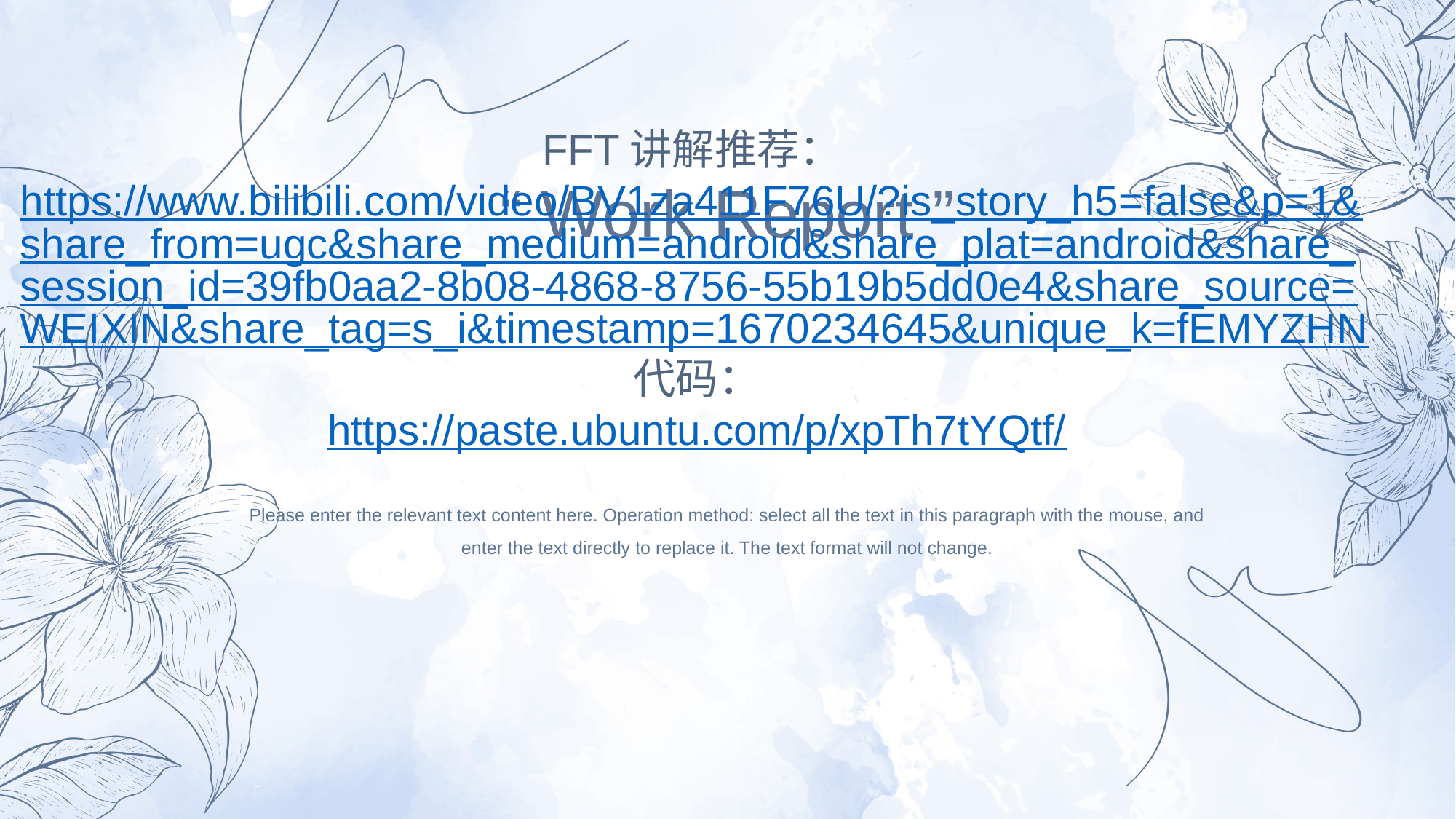

FFT讲解推荐：https://www.bilibili.com/video/BV1za411F76U/?is_story_h5=false&p=1&share_from=ugc&share_medium=android&share_plat=android&share_session_id=39fb0aa2-8b08-4868-8756-55b19b5dd0e4&share_source=WEIXIN&share_tag=s_i&timestamp=1670234645&unique_k=fEMYZHN
代码：
https://paste.ubuntu.com/p/xpTh7tYQtf/
“ Work Report ”
Please enter the relevant text content here. Operation method: select all the text in this paragraph with the mouse, and enter the text directly to replace it. The text format will not change.